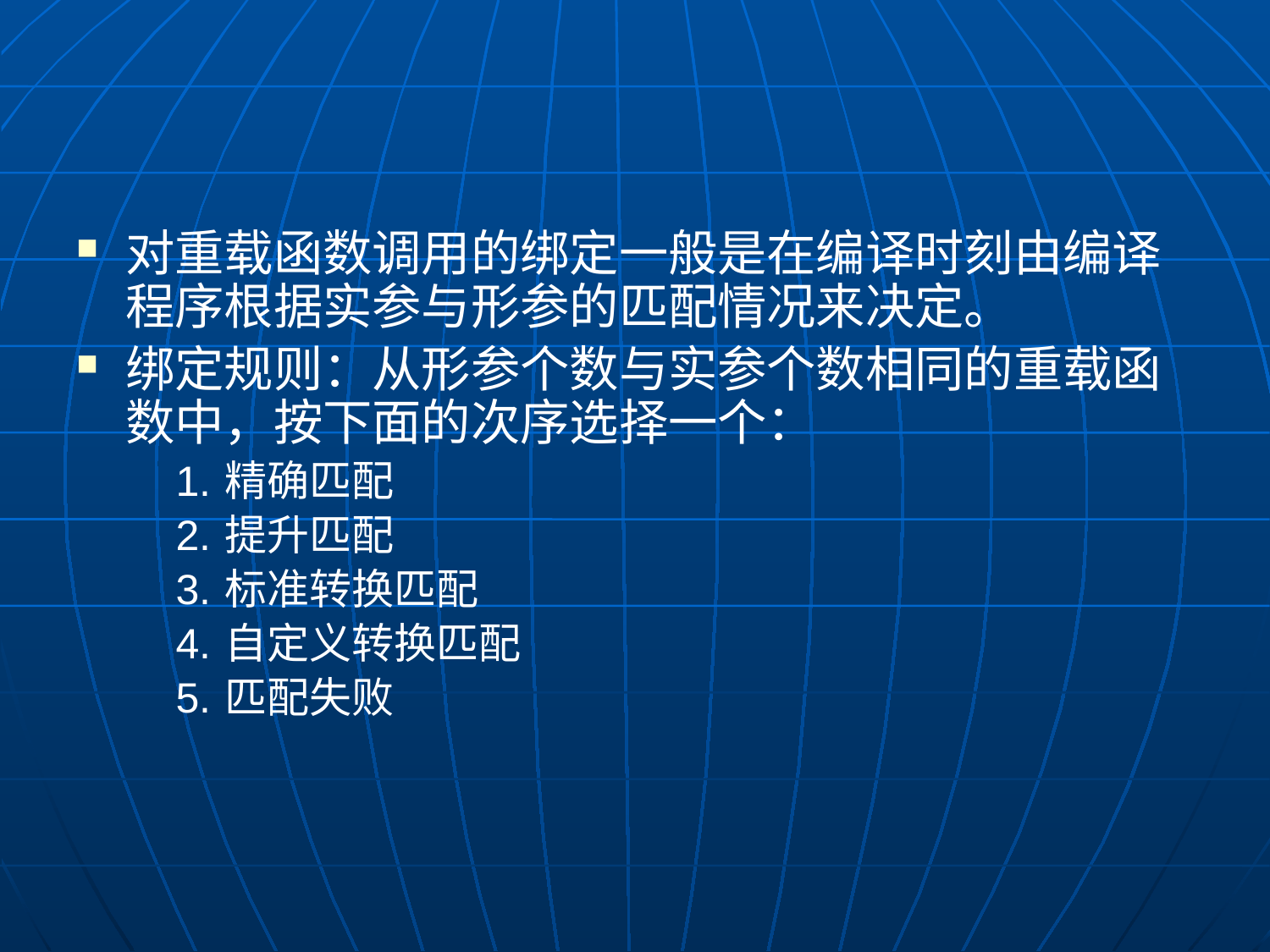

#
对重载函数调用的绑定一般是在编译时刻由编译程序根据实参与形参的匹配情况来决定。
绑定规则：从形参个数与实参个数相同的重载函数中，按下面的次序选择一个：
精确匹配
提升匹配
标准转换匹配
自定义转换匹配
匹配失败